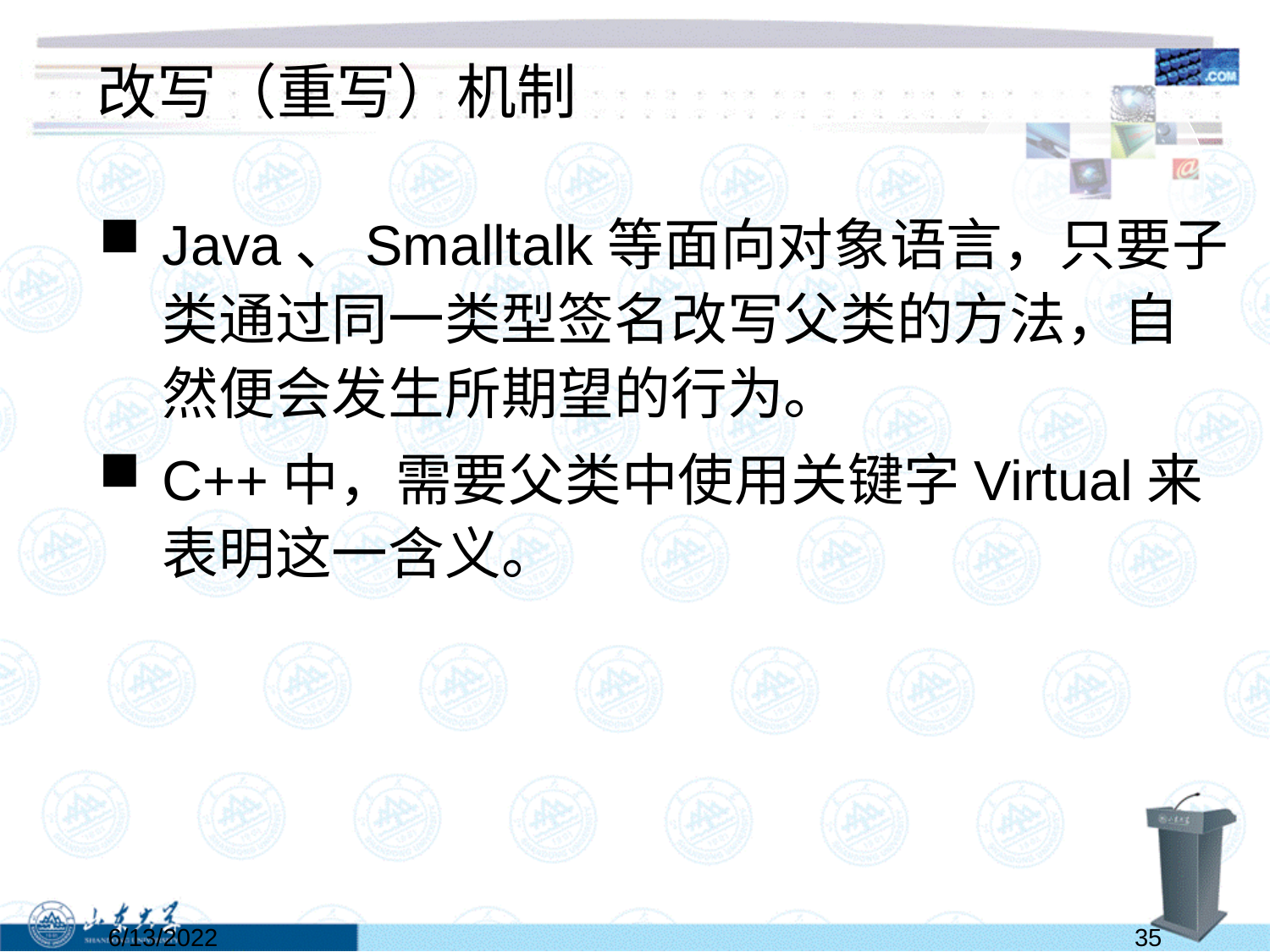

# 改写（重写）机制
Java、Smalltalk等面向对象语言，只要子类通过同一类型签名改写父类的方法，自然便会发生所期望的行为。
C++中，需要父类中使用关键字Virtual来表明这一含义。
6/13/2022
35